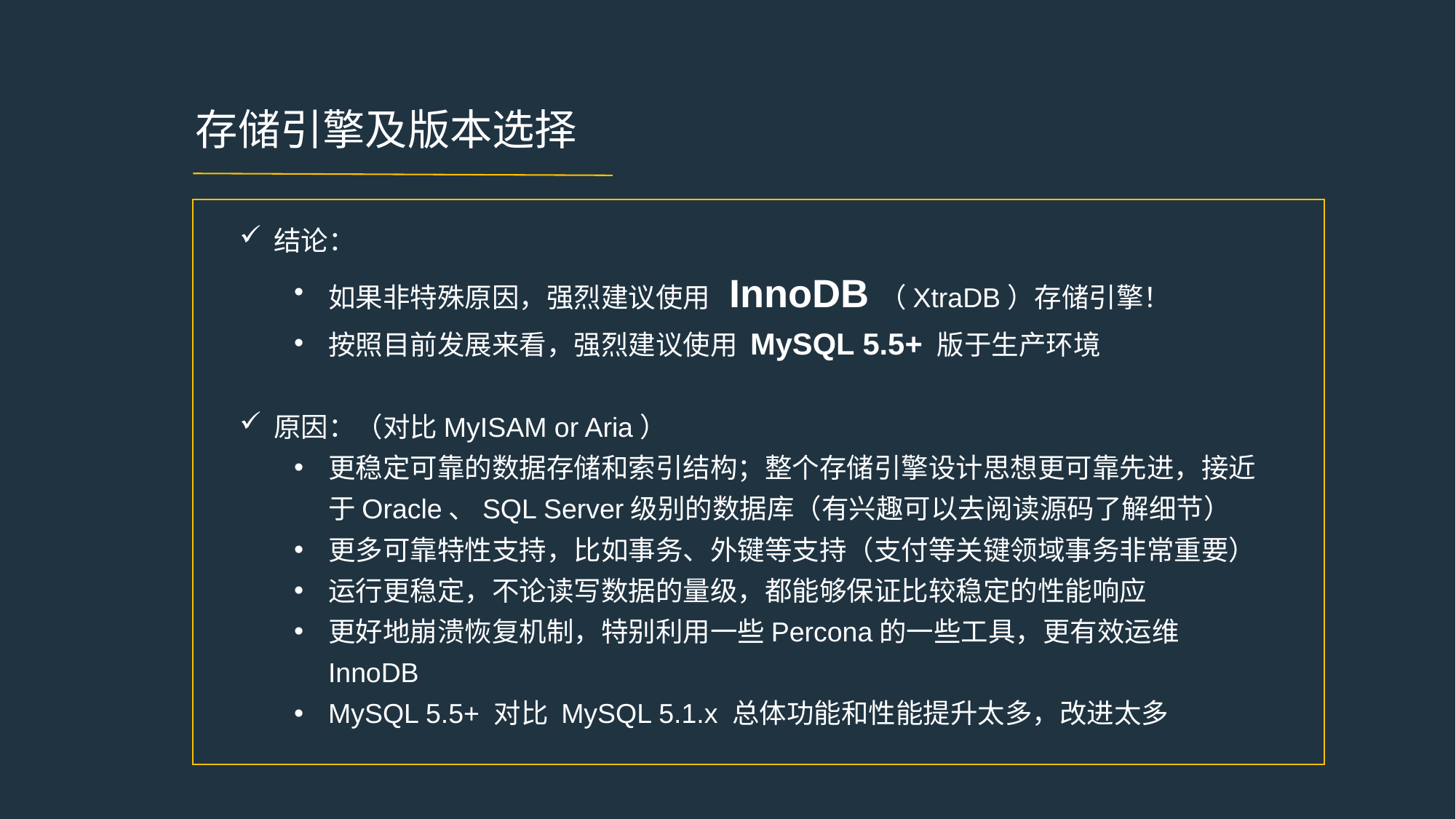

存储引擎及版本选择

结论：
如果非特殊原因，强烈建议使用  InnoDB（XtraDB）存储引擎！
按照目前发展来看，强烈建议使用 MySQL 5.5+ 版于生产环境

原因：（对比MyISAM or Aria）
更稳定可靠的数据存储和索引结构；整个存储引擎设计思想更可靠先进，接近于Oracle、SQL Server级别的数据库（有兴趣可以去阅读源码了解细节）
更多可靠特性支持，比如事务、外键等支持（支付等关键领域事务非常重要）
运行更稳定，不论读写数据的量级，都能够保证比较稳定的性能响应
更好地崩溃恢复机制，特别利用一些Percona的一些工具，更有效运维InnoDB
MySQL 5.5+ 对比 MySQL 5.1.x 总体功能和性能提升太多，改进太多